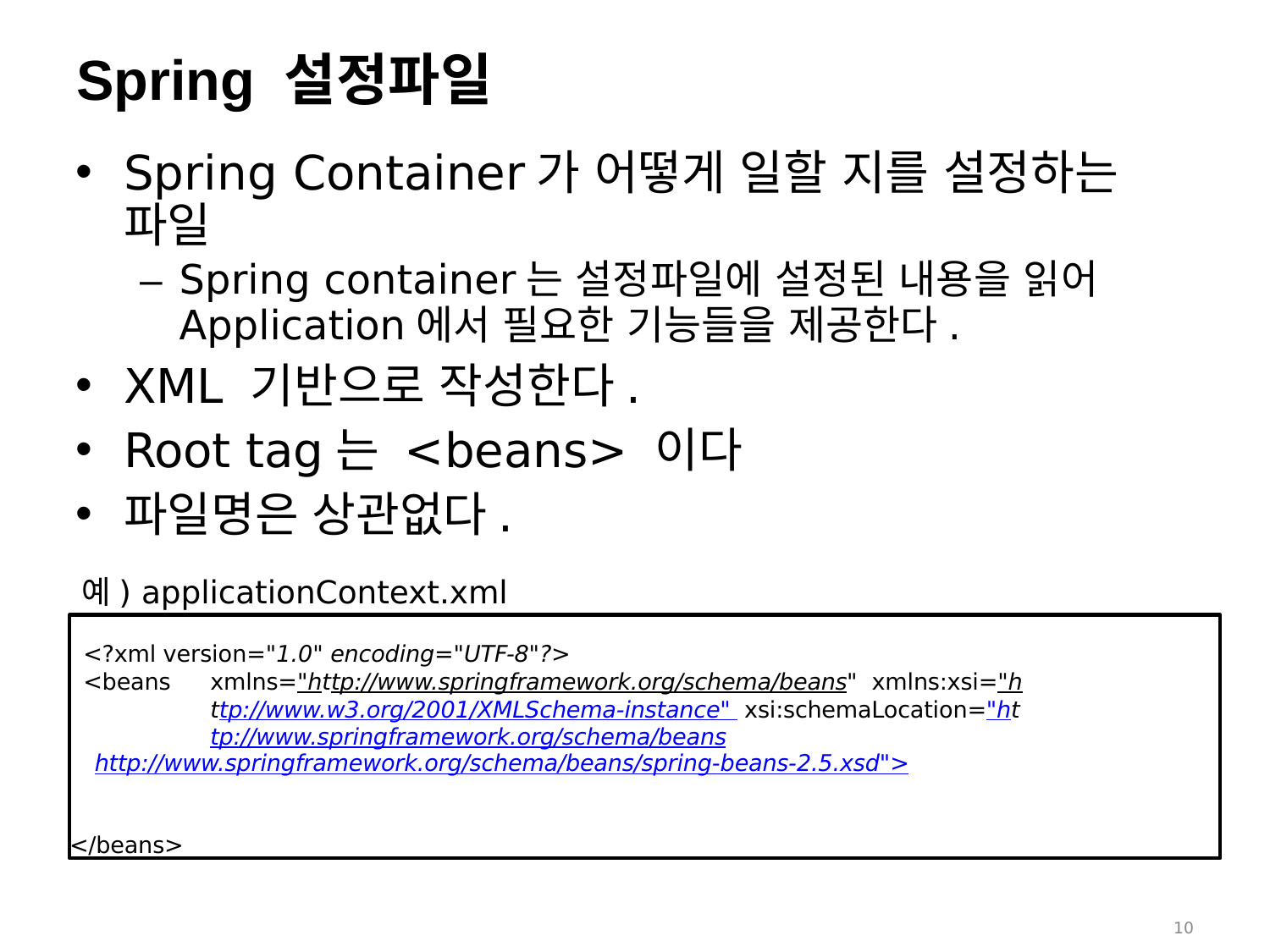

# Spring 설정파일
Spring Container가 어떻게 일할 지를 설정하는  파일
– Spring container는 설정파일에 설정된 내용을 읽어
Application에서 필요한 기능들을 제공한다.
XML 기반으로 작성한다.
Root tag는 <beans> 이다
파일명은 상관없다.
예) applicationContext.xml
<?xml version="1.0" encoding="UTF-8"?>
<beans	xmlns="http://www.springframework.org/schema/beans"  xmlns:xsi="http://www.w3.org/2001/XMLSchema-instance"  xsi:schemaLocation="http://www.springframework.org/schema/beans
http://www.springframework.org/schema/beans/spring-beans-2.5.xsd">

</beans>
10